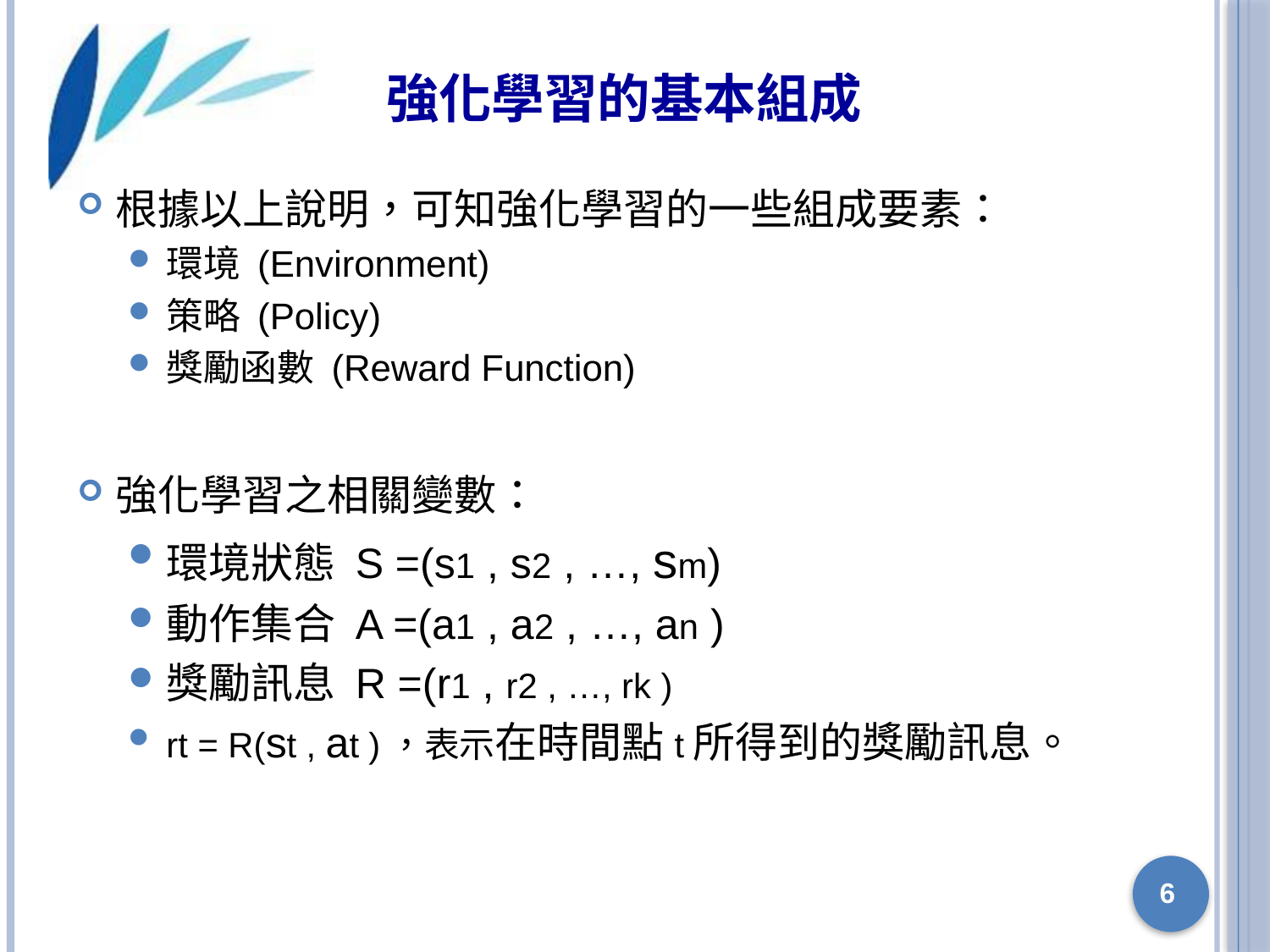

# 強化學習的基本組成
根據以上說明，可知強化學習的一些組成要素：
環境 (Environment)
策略 (Policy)
獎勵函數 (Reward Function)

強化學習之相關變數：
環境狀態 S =(s1 , s2 , …, sm)
動作集合 A =(a1 , a2 , …, an )
獎勵訊息 R =(r1 , r2 , …, rk )
rt = R(st , at )，表示在時間點t所得到的獎勵訊息。
6